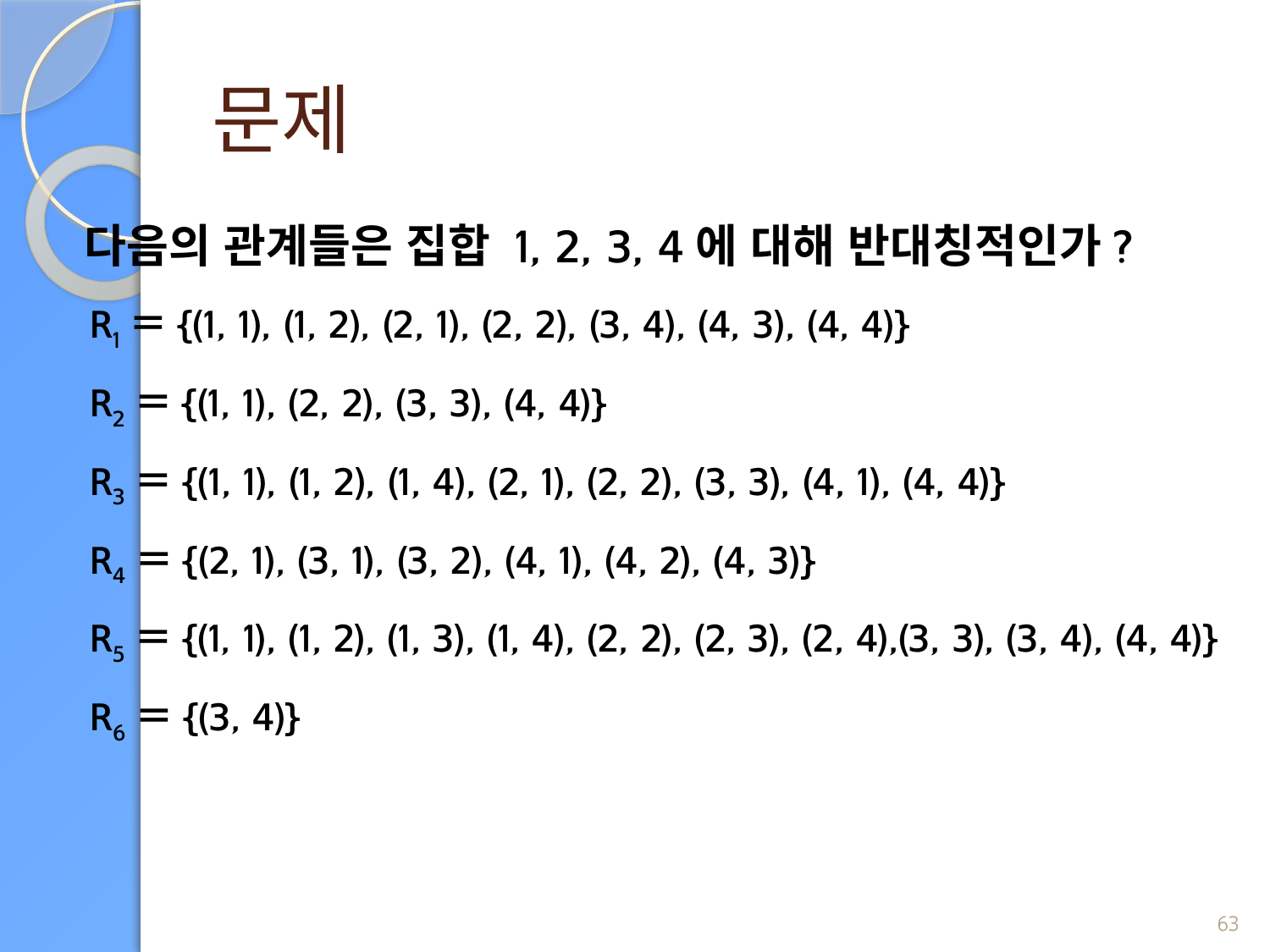

# 문제
	다음의 관계들은 집합 1, 2, 3, 4에 대해 반대칭적인가?
R1＝{(1, 1), (1, 2), (2, 1), (2, 2), (3, 4), (4, 3), (4, 4)}
R2＝{(1, 1), (2, 2), (3, 3), (4, 4)}
R3＝{(1, 1), (1, 2), (1, 4), (2, 1), (2, 2), (3, 3), (4, 1), (4, 4)}
R4＝{(2, 1), (3, 1), (3, 2), (4, 1), (4, 2), (4, 3)}
R5＝{(1, 1), (1, 2), (1, 3), (1, 4), (2, 2), (2, 3), (2, 4),(3, 3), (3, 4), (4, 4)}
R6＝{(3, 4)}
63